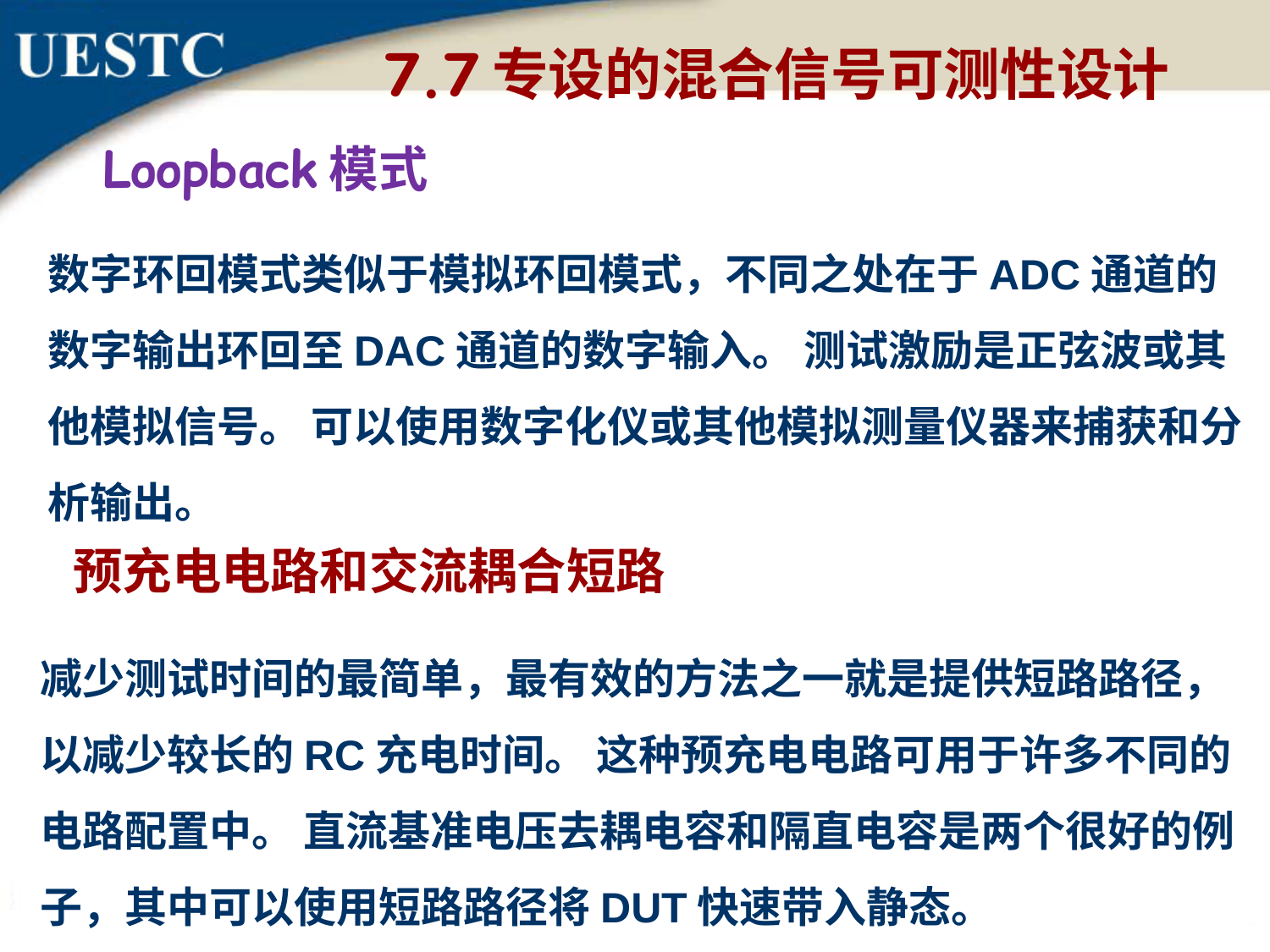

7.7专设的混合信号可测性设计
Loopback模式
数字环回模式类似于模拟环回模式，不同之处在于ADC通道的数字输出环回至DAC通道的数字输入。 测试激励是正弦波或其他模拟信号。 可以使用数字化仪或其他模拟测量仪器来捕获和分析输出。
预充电电路和交流耦合短路
减少测试时间的最简单，最有效的方法之一就是提供短路路径，以减少较长的RC充电时间。 这种预充电电路可用于许多不同的电路配置中。 直流基准电压去耦电容和隔直电容是两个很好的例子，其中可以使用短路路径将DUT快速带入静态。